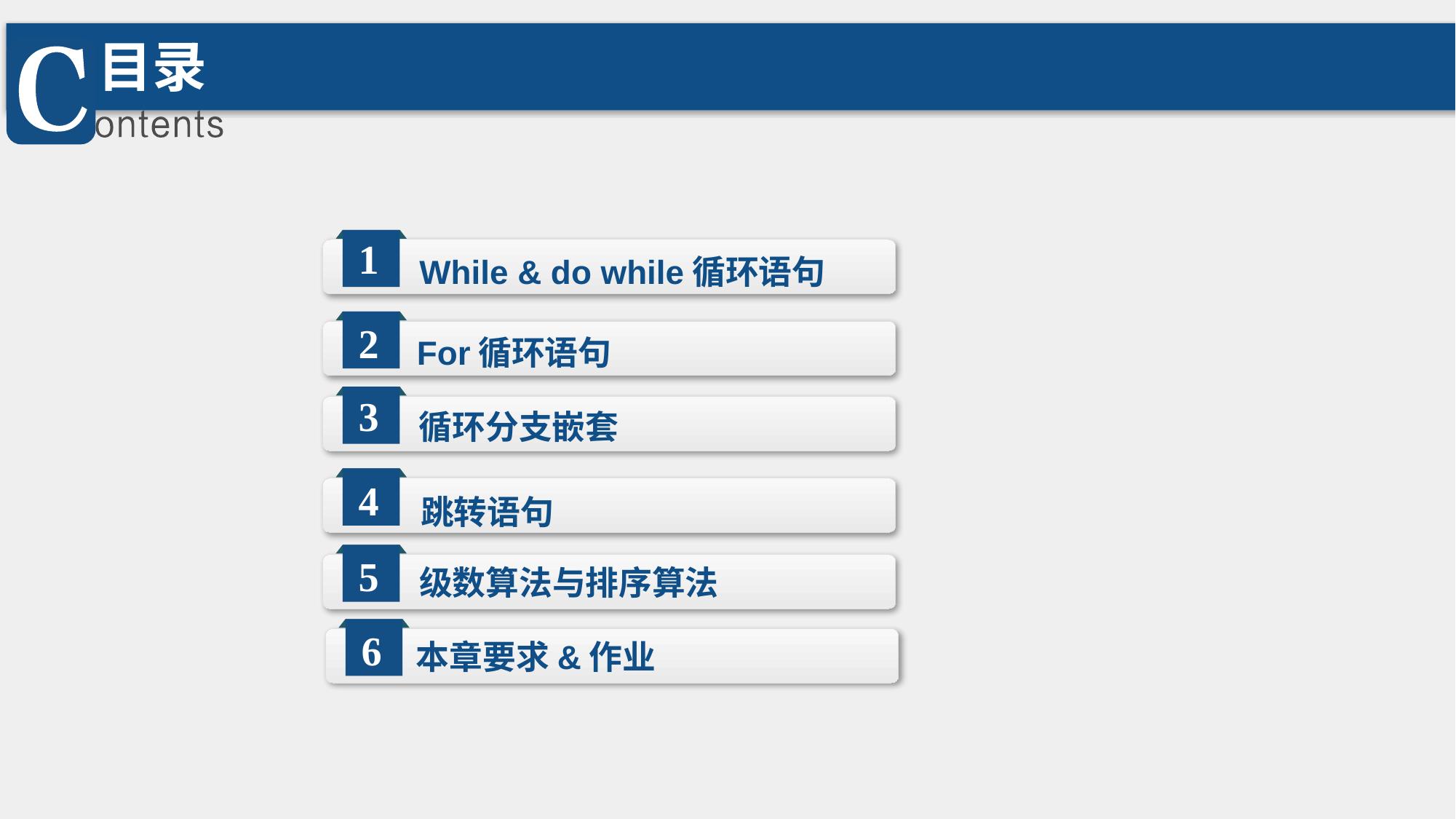

目录

1

While & do while循环语句

2

For循环语句
3

循环分支嵌套

4

跳转语句

5

级数算法与排序算法

6

本章要求&作业